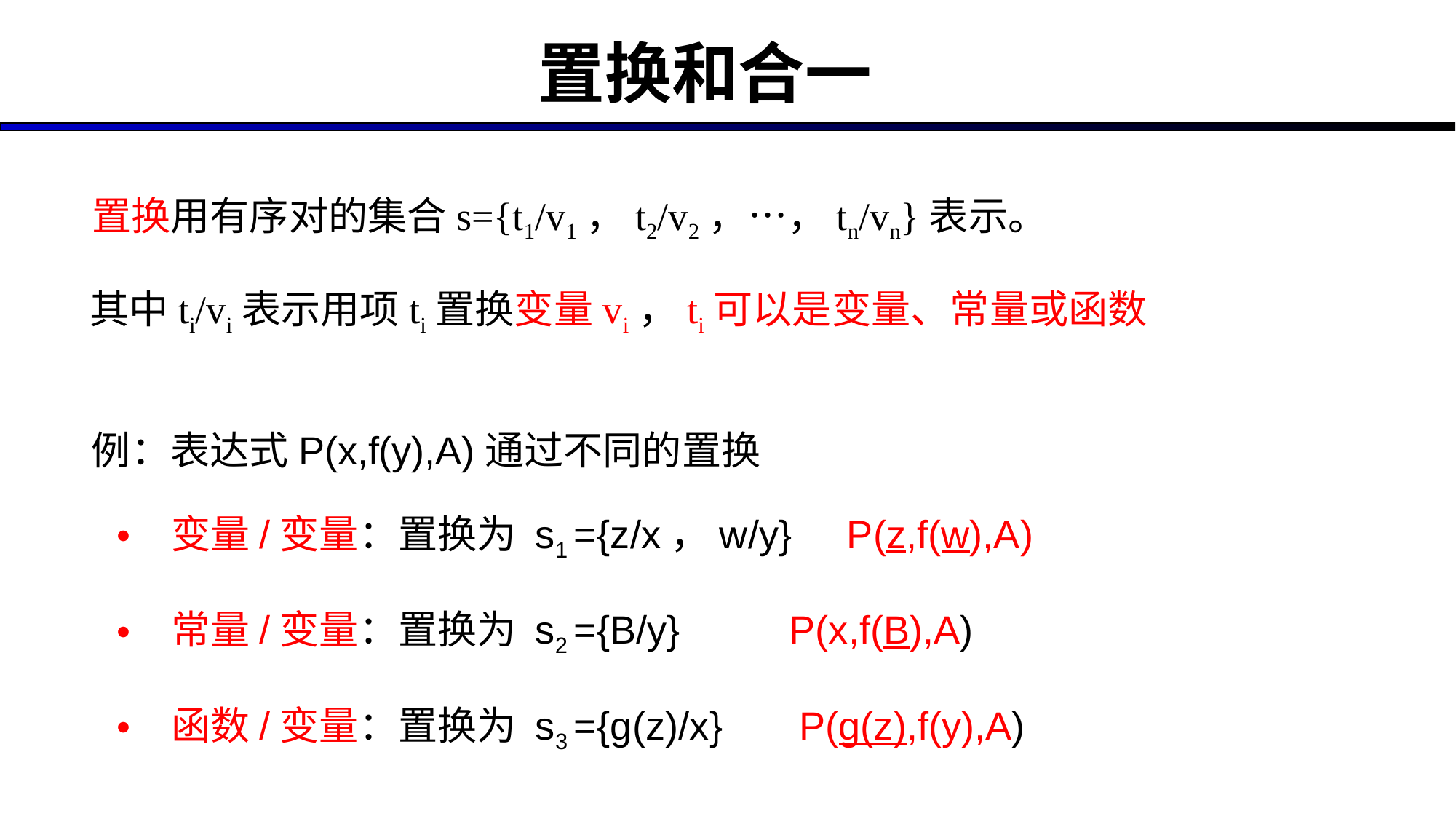

置换和合一

  置换用有序对的集合s={t1/v1，t2/v2，…，tn/vn}表示。
  其中ti/vi表示用项ti置换变量vi，ti可以是变量、常量或函数
  例：表达式P(x,f(y),A)通过不同的置换
变量/变量：置换为 s1 ={z/x，w/y}     P(z,f(w),A)
常量/变量：置换为 s2 ={B/y}          P(x,f(B),A)
函数/变量：置换为 s3 ={g(z)/x}       P(g(z),f(y),A)